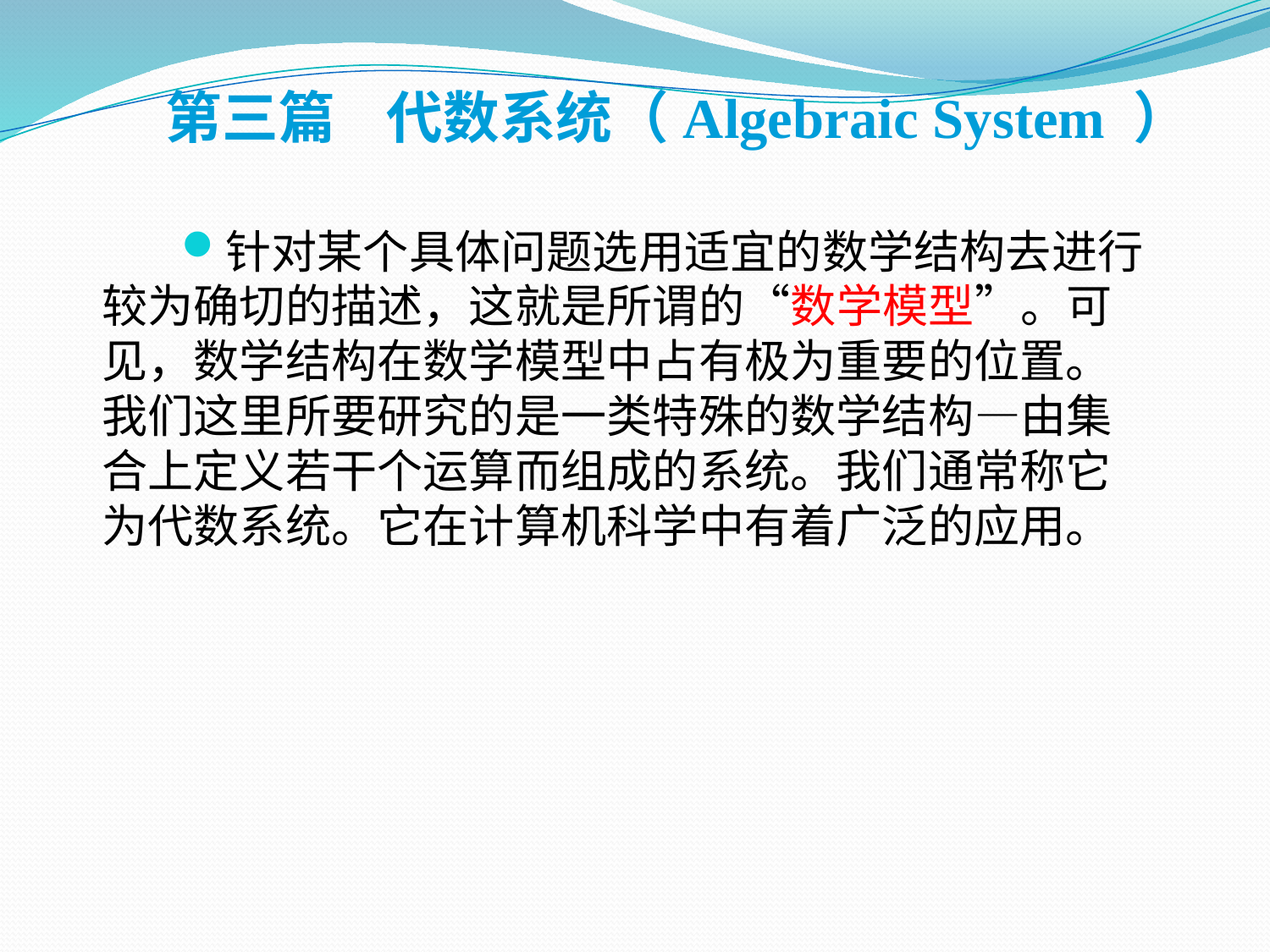

第三篇    代数系统（Algebraic System ）
针对某个具体问题选用适宜的数学结构去进行较为确切的描述，这就是所谓的“数学模型”。可见，数学结构在数学模型中占有极为重要的位置。我们这里所要研究的是一类特殊的数学结构—由集合上定义若干个运算而组成的系统。我们通常称它为代数系统。它在计算机科学中有着广泛的应用。